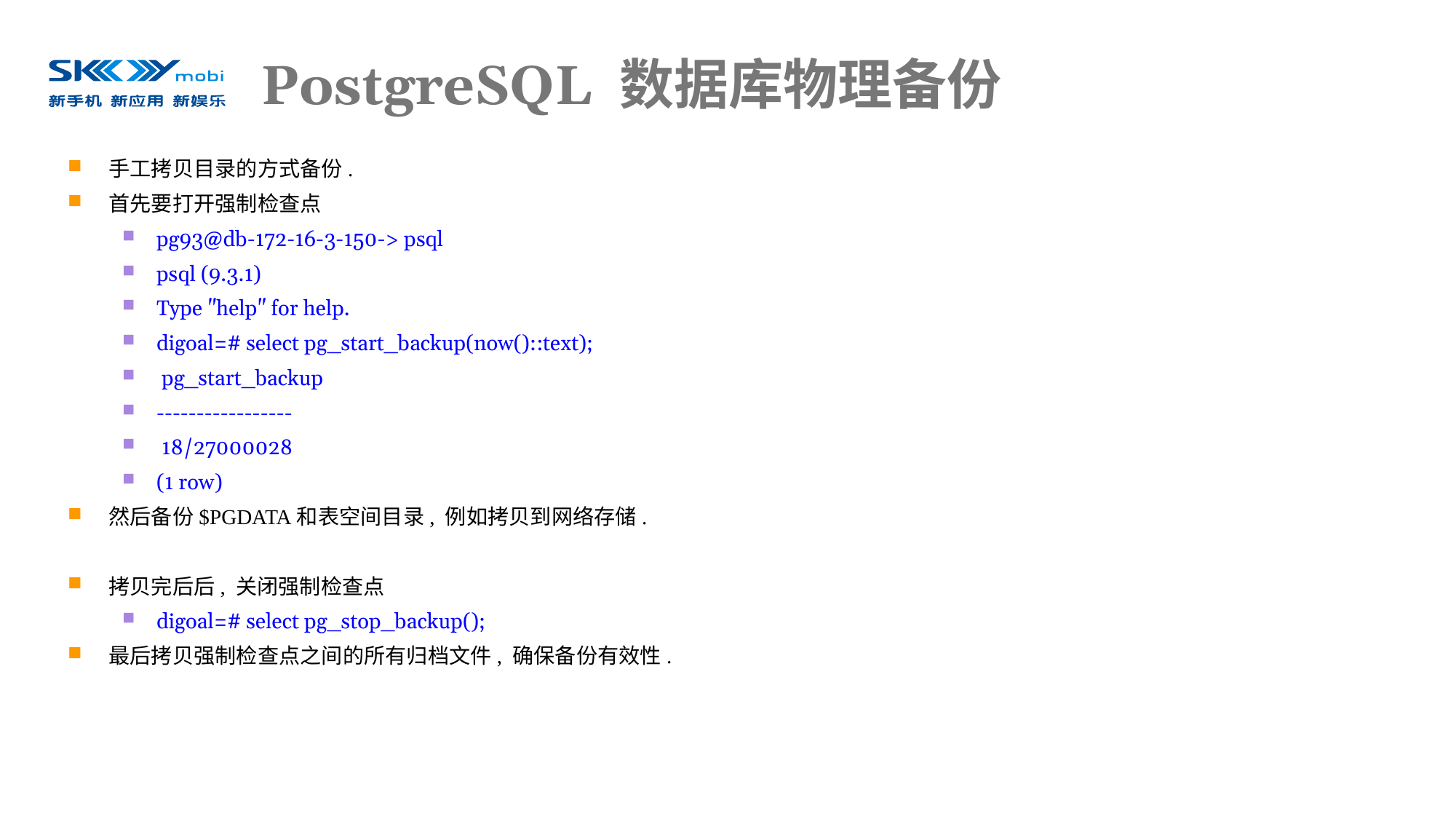

# PostgreSQL 数据库物理备份
手工拷贝目录的方式备份.
首先要打开强制检查点
pg93@db-172-16-3-150-> psql
psql (9.3.1)
Type "help" for help.
digoal=# select pg_start_backup(now()::text);
 pg_start_backup
-----------------
 18/27000028
(1 row)
然后备份$PGDATA和表空间目录, 例如拷贝到网络存储.

拷贝完后后, 关闭强制检查点
digoal=# select pg_stop_backup();
最后拷贝强制检查点之间的所有归档文件, 确保备份有效性.